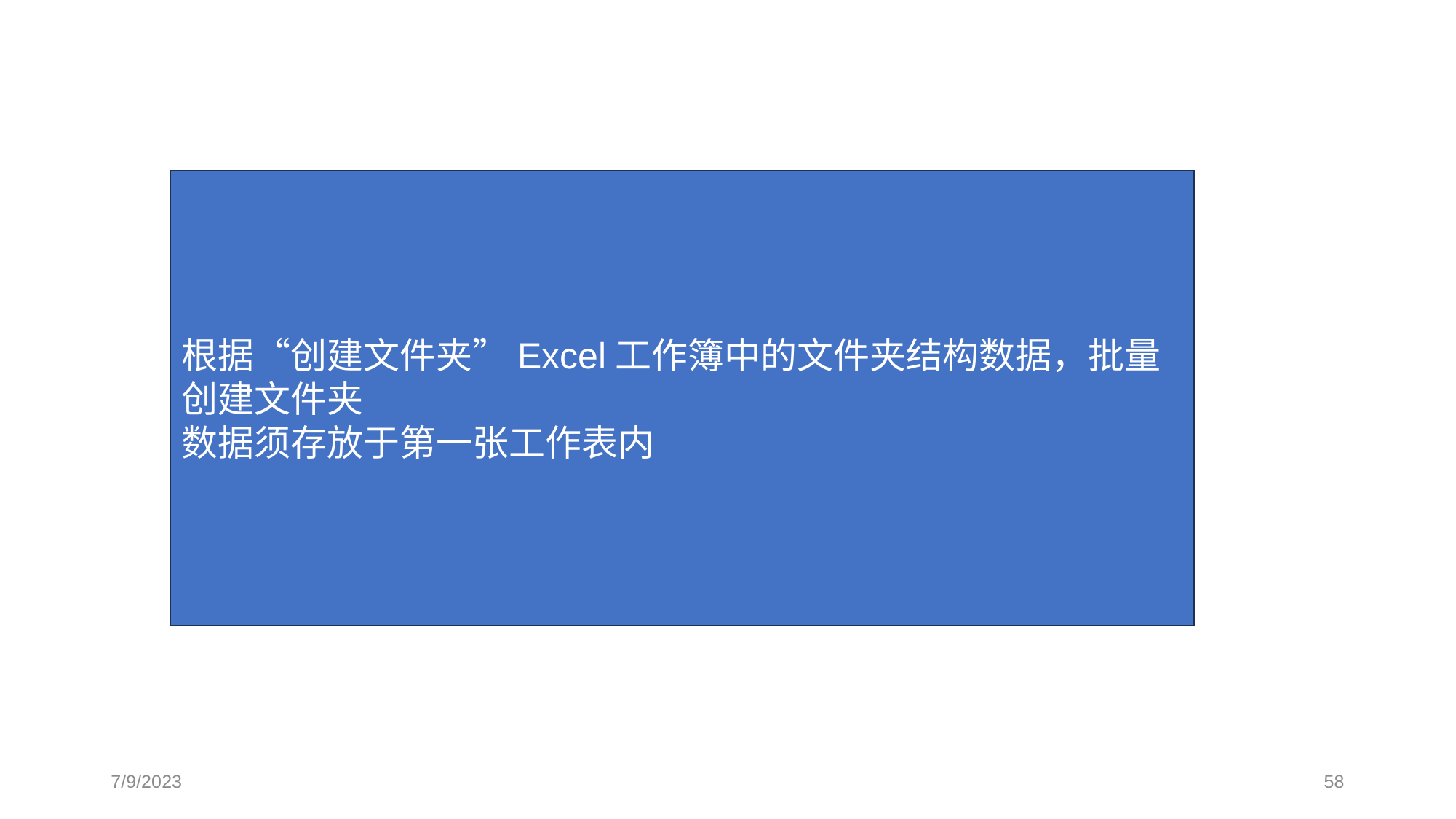

根据“创建文件夹”Excel工作簿中的文件夹结构数据，批量创建文件夹
数据须存放于第一张工作表内
7/9/2023

58